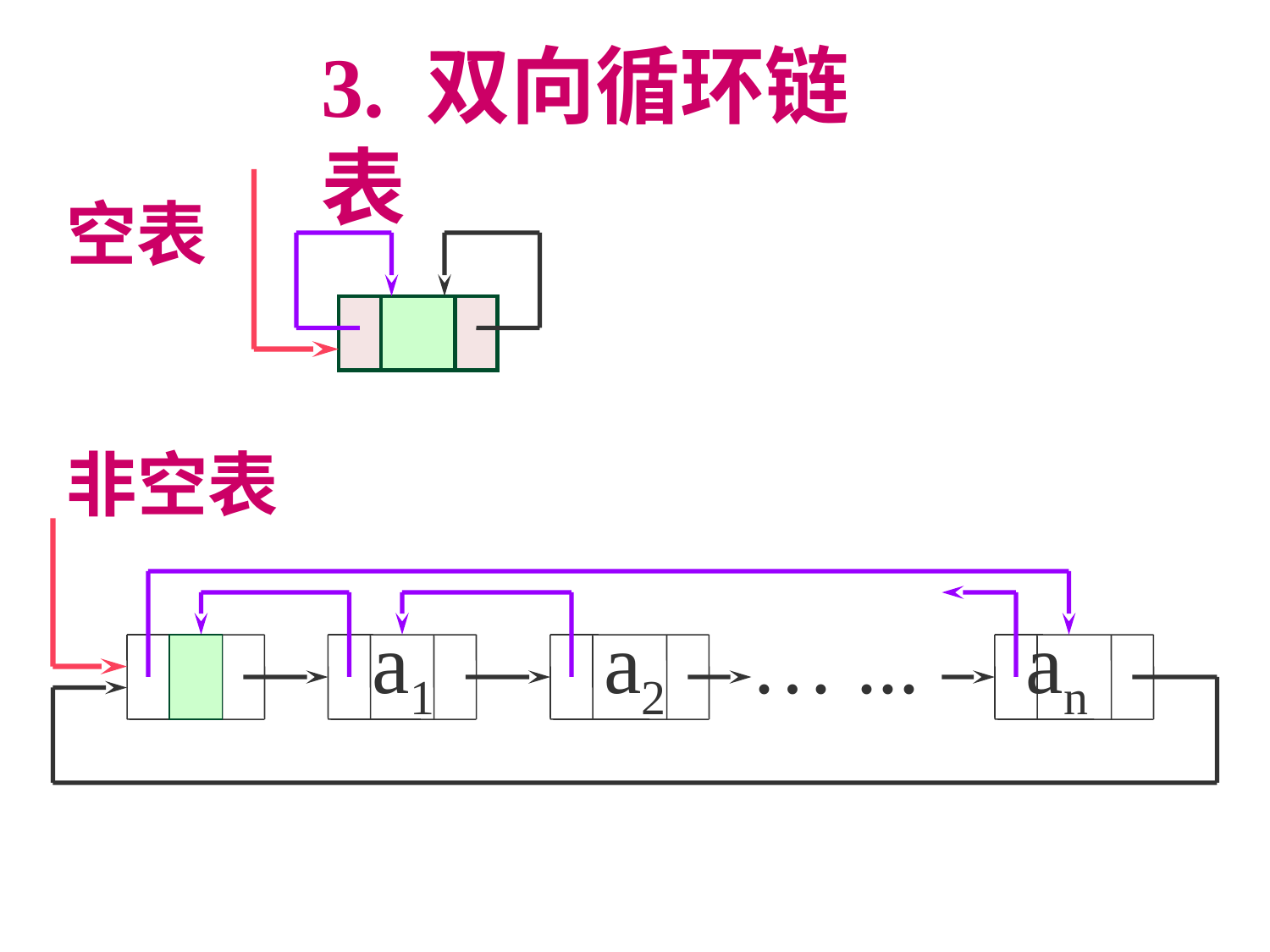

3. 双向循环链表

空表
非空表

   a1        a2    … ...     an